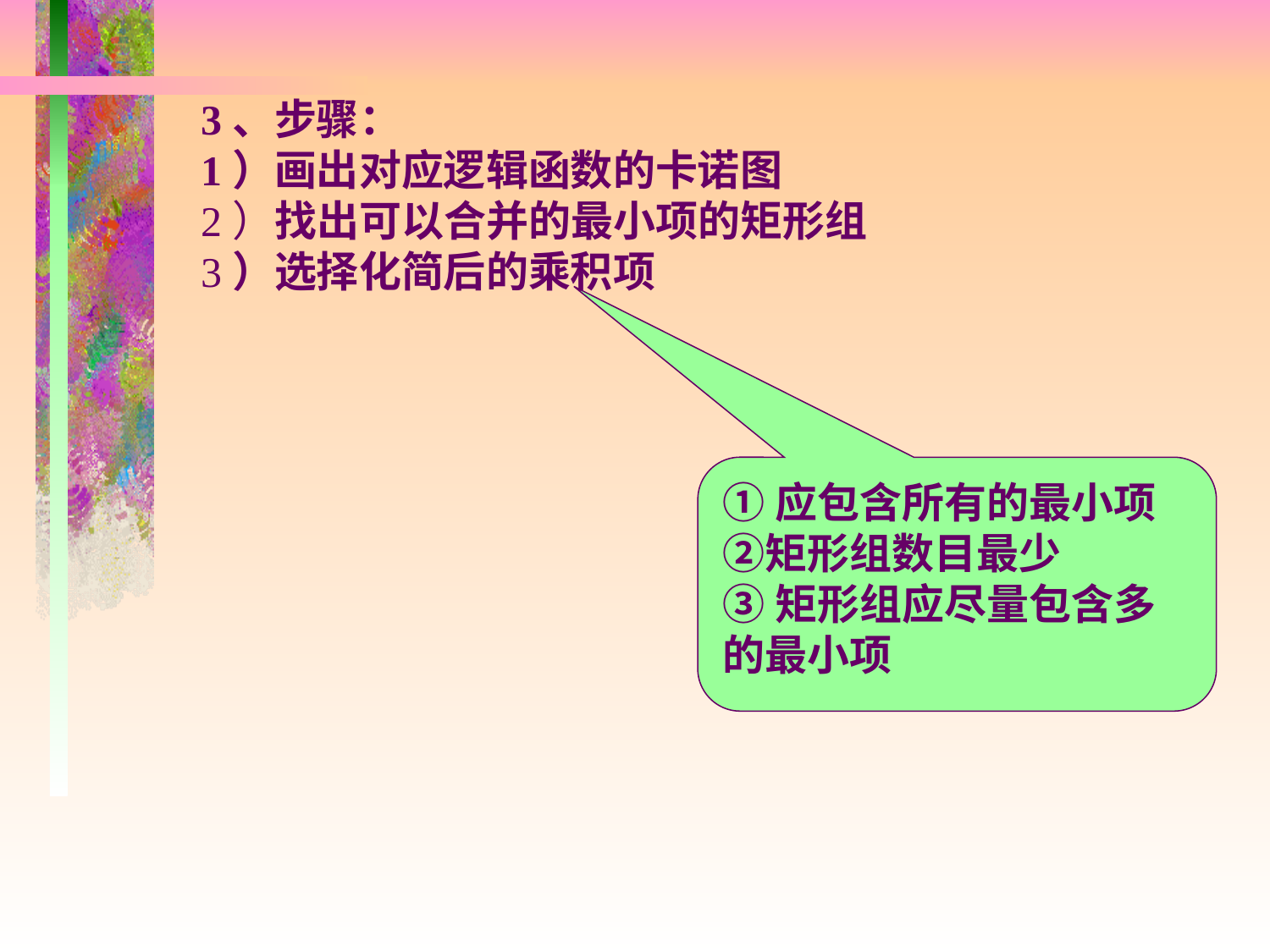

3、步骤：
1）画出对应逻辑函数的卡诺图
2）找出可以合并的最小项的矩形组
3）选择化简后的乘积项
①应包含所有的最小项②矩形组数目最少
③矩形组应尽量包含多的最小项